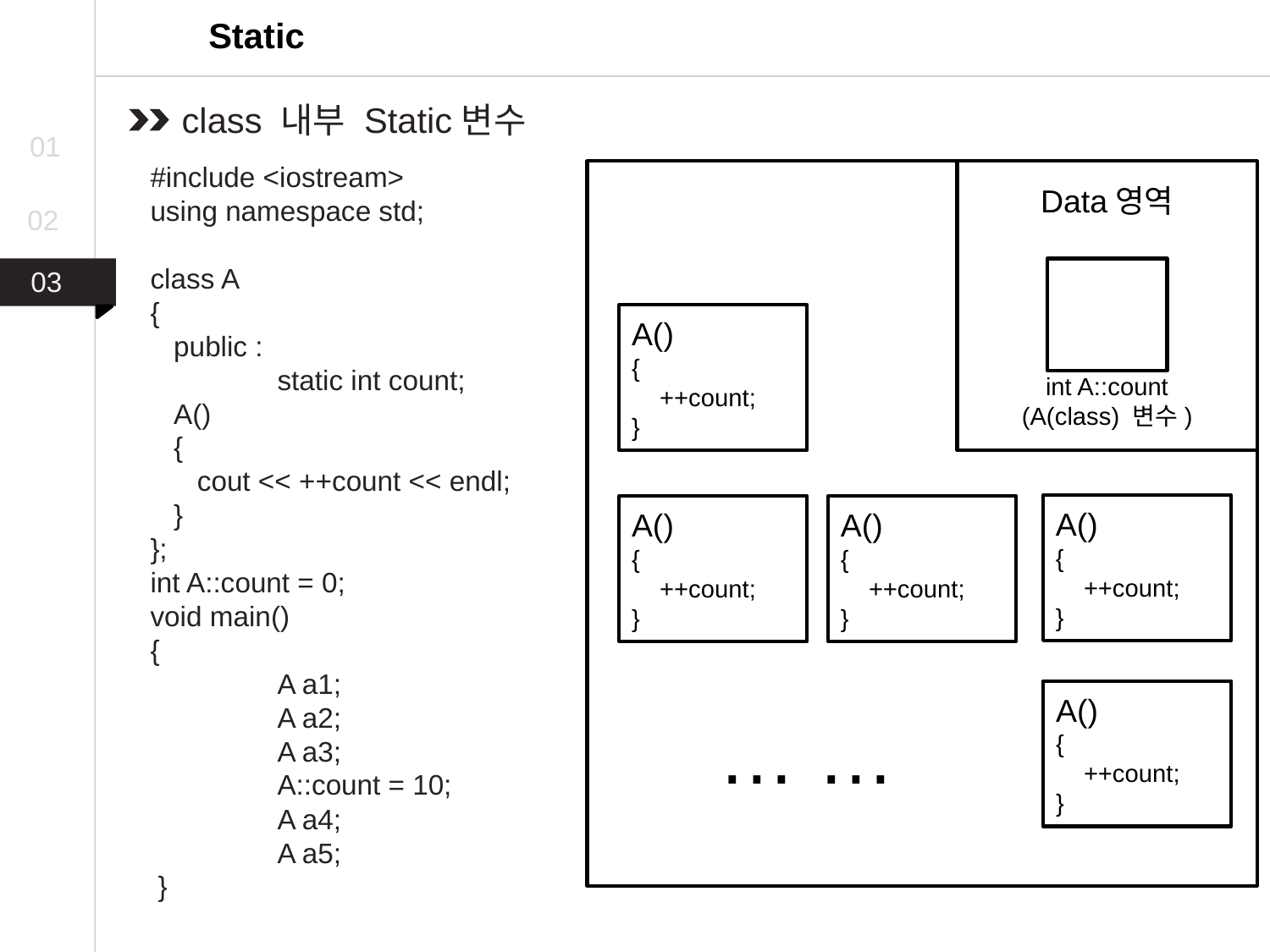

Static
class 내부 Static변수

01
	#include <iostream>
	using namespace std;

	class A
	{
	   public :
		static int count;
	   A()
 	   {
	      cout << ++count << endl;
	   }
	};
	int A::count = 0;
 	void main()
 	{
		A a1;
		A a2;
		A a3;
		A::count = 10;
		A a4;
		A a5;
	 }

Data영역

int A::count
(A(class) 변수)

02
03

03
02

A()
{
    ++count;
}
A()
{
    ++count;
}
A()
{
    ++count;
}
A()
{
    ++count;
}
A()
{
    ++count;
}
… …